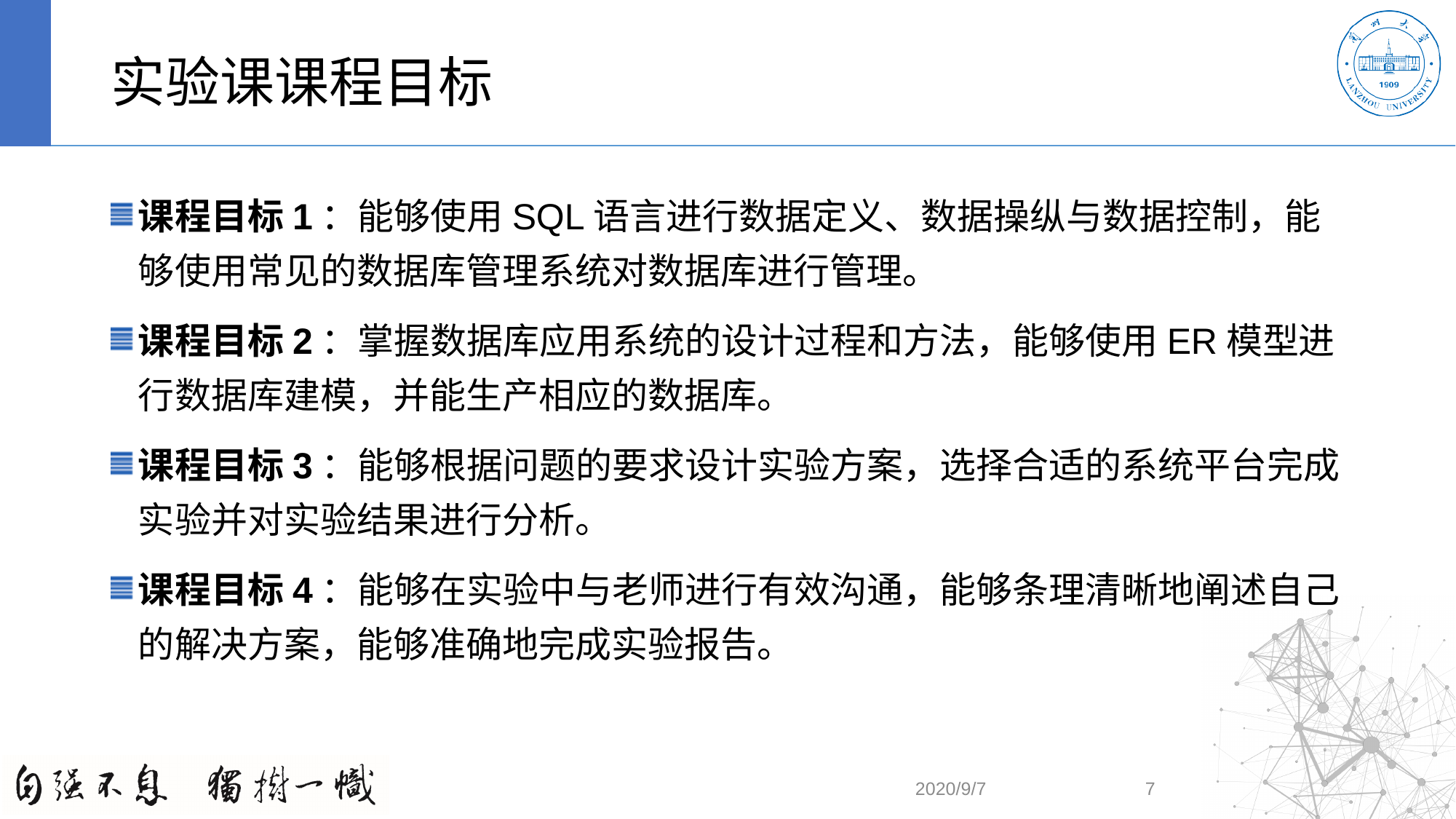

# 实验课课程目标
课程目标1：能够使用SQL语言进行数据定义、数据操纵与数据控制，能够使用常见的数据库管理系统对数据库进行管理。
课程目标2：掌握数据库应用系统的设计过程和方法，能够使用ER模型进行数据库建模，并能生产相应的数据库。
课程目标3：能够根据问题的要求设计实验方案，选择合适的系统平台完成实验并对实验结果进行分析。
课程目标4：能够在实验中与老师进行有效沟通，能够条理清晰地阐述自己的解决方案，能够准确地完成实验报告。
2020/9/7
7